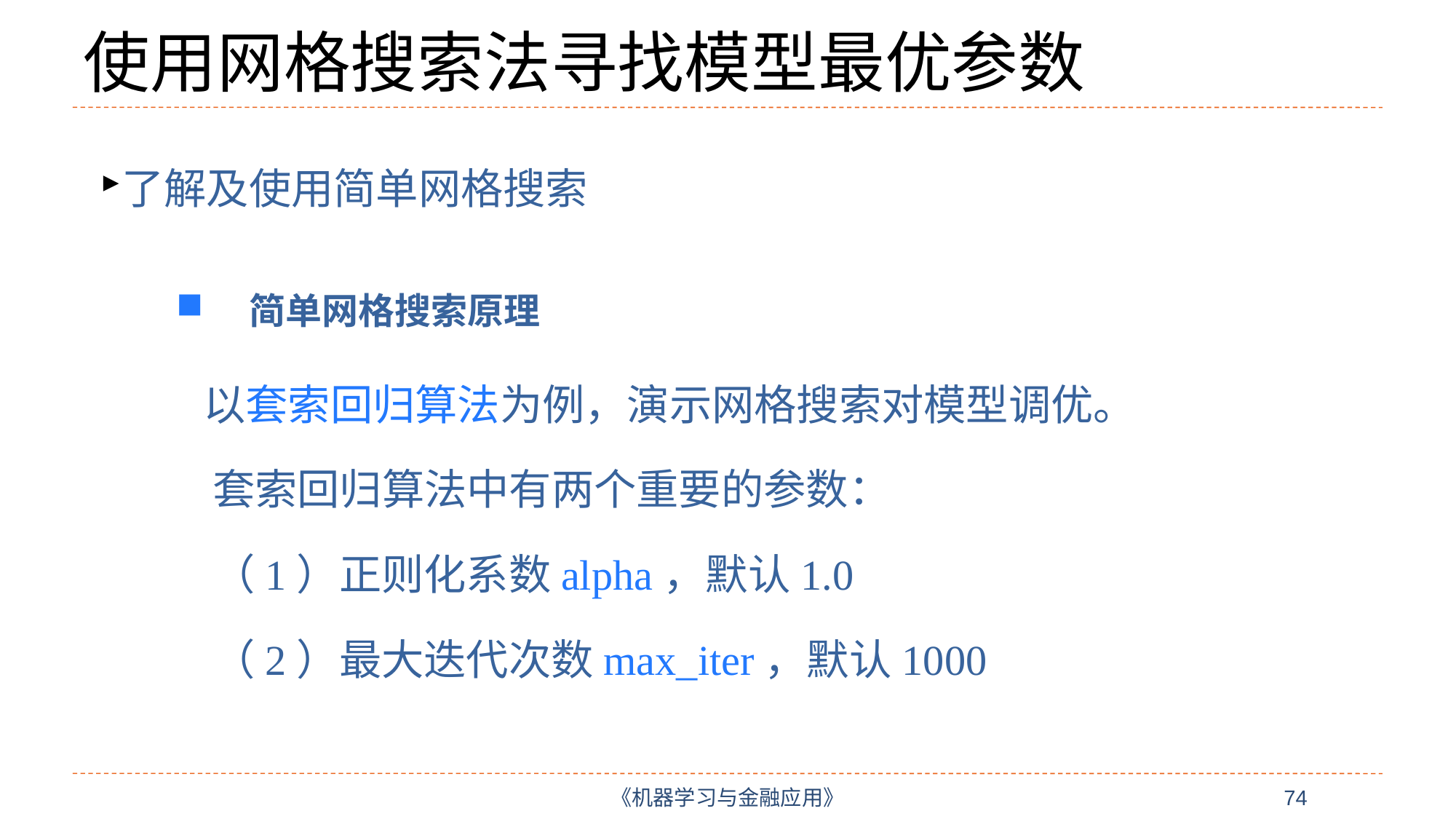

# 使用网格搜索法寻找模型最优参数
了解及使用简单网格搜索

简单网格搜索原理

      以套索回归算法为例，演示网格搜索对模型调优。
       套索回归算法中有两个重要的参数：
       （1）正则化系数alpha，默认1.0
       （2）最大迭代次数max_iter，默认1000